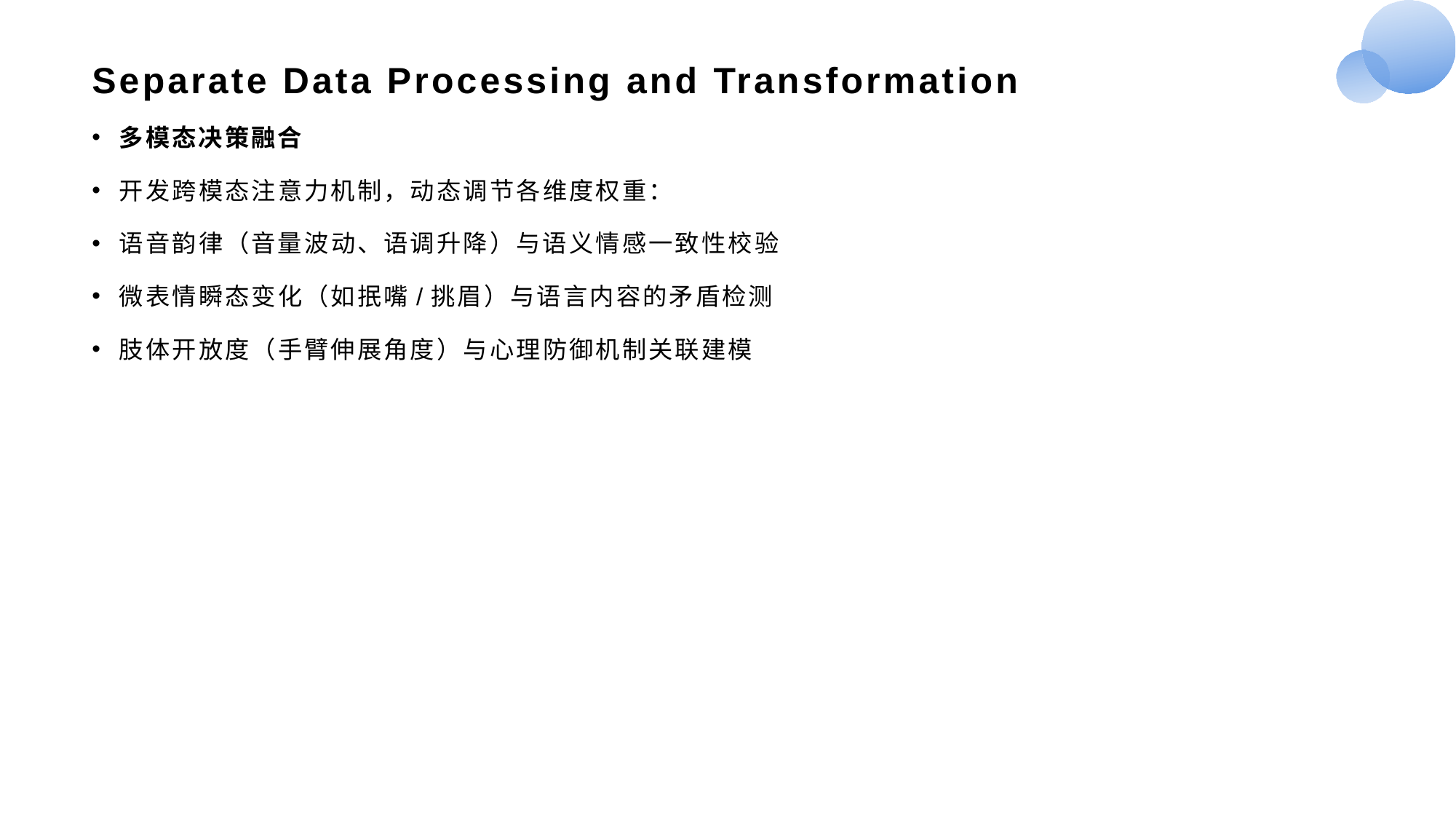

# Separate Data Processing and Transformation
多模态决策融合
开发跨模态注意力机制，动态调节各维度权重：
语音韵律（音量波动、语调升降）与语义情感一致性校验
微表情瞬态变化（如抿嘴/挑眉）与语言内容的矛盾检测
肢体开放度（手臂伸展角度）与心理防御机制关联建模